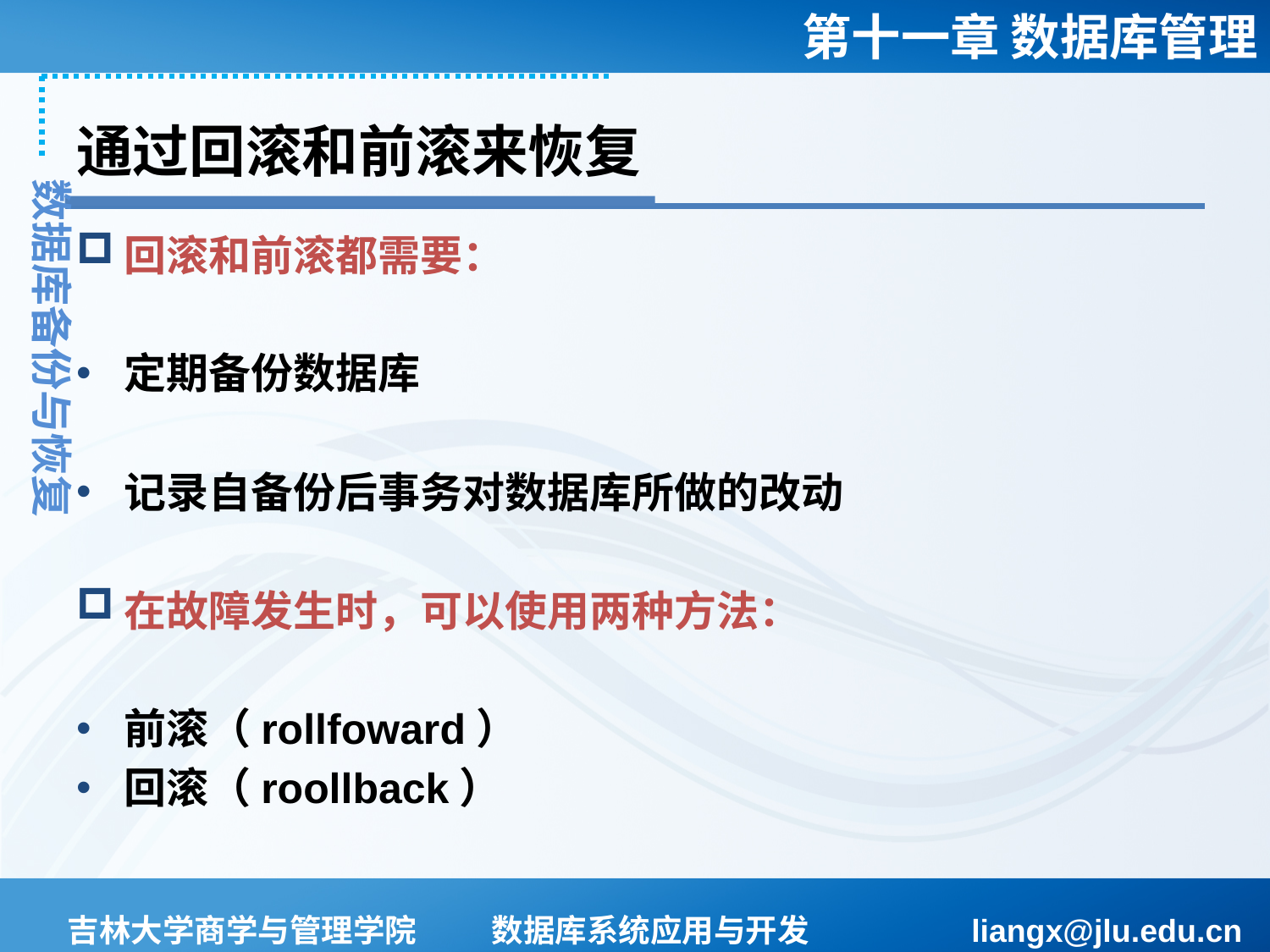

# 通过回滚和前滚来恢复
数据库备份与恢复
回滚和前滚都需要：

定期备份数据库

记录自备份后事务对数据库所做的改动

在故障发生时，可以使用两种方法：

前滚（rollfoward）
回滚（roollback）